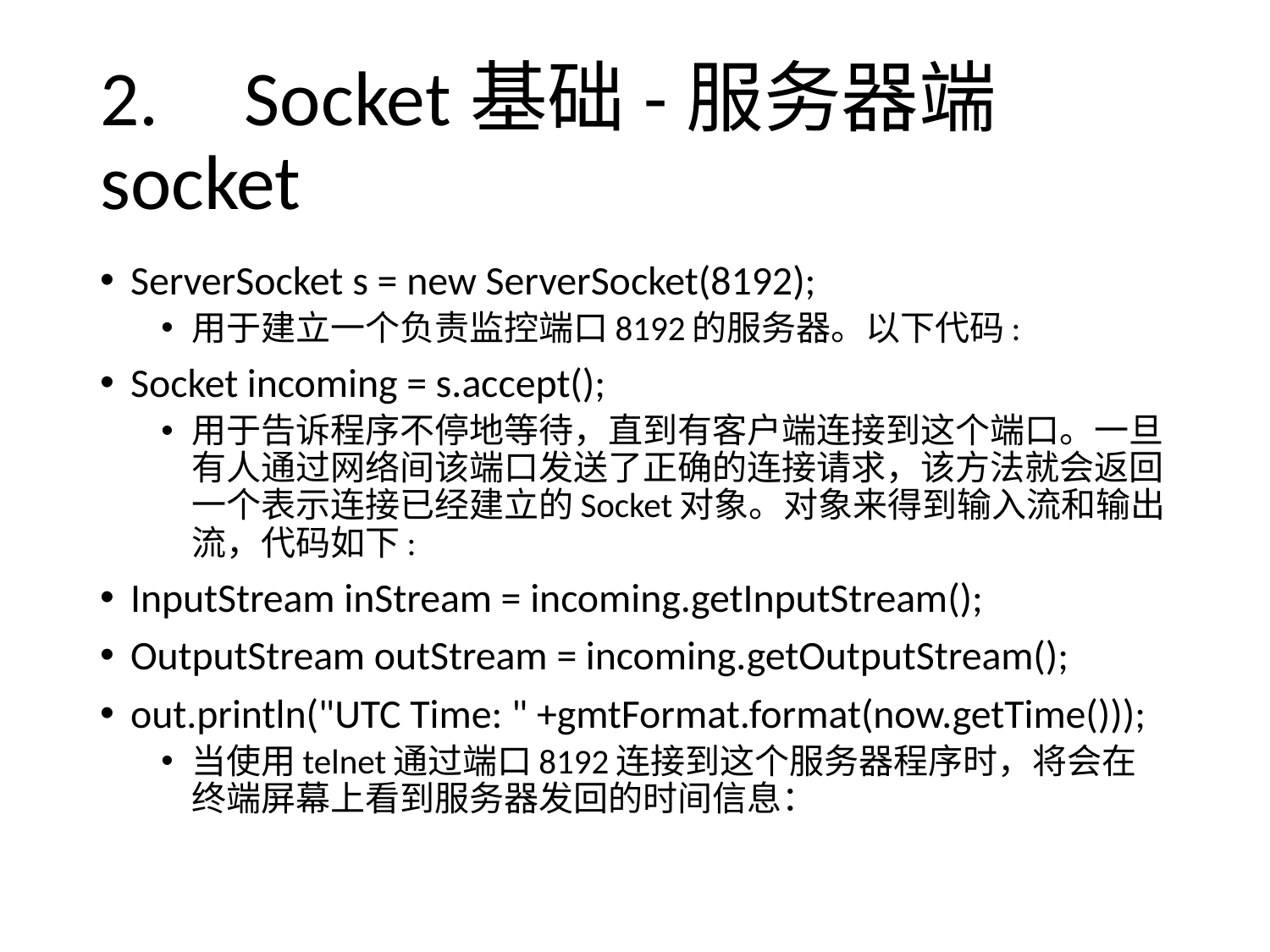

# 2.	 Socket基础-服务器端socket
ServerSocket s = new ServerSocket(8192);
用于建立一个负责监控端口8192的服务器。以下代码:
Socket incoming = s.accept();
用于告诉程序不停地等待，直到有客户端连接到这个端口。一旦有人通过网络间该端口发送了正确的连接请求，该方法就会返回一个表示连接已经建立的Socket对象。对象来得到输入流和输出流，代码如下:
InputStream inStream = incoming.getInputStream();
OutputStream outStream = incoming.getOutputStream();
out.println("UTC Time: " +gmtFormat.format(now.getTime()));
当使用telnet通过端口8192连接到这个服务器程序时，将会在终端屏幕上看到服务器发回的时间信息：